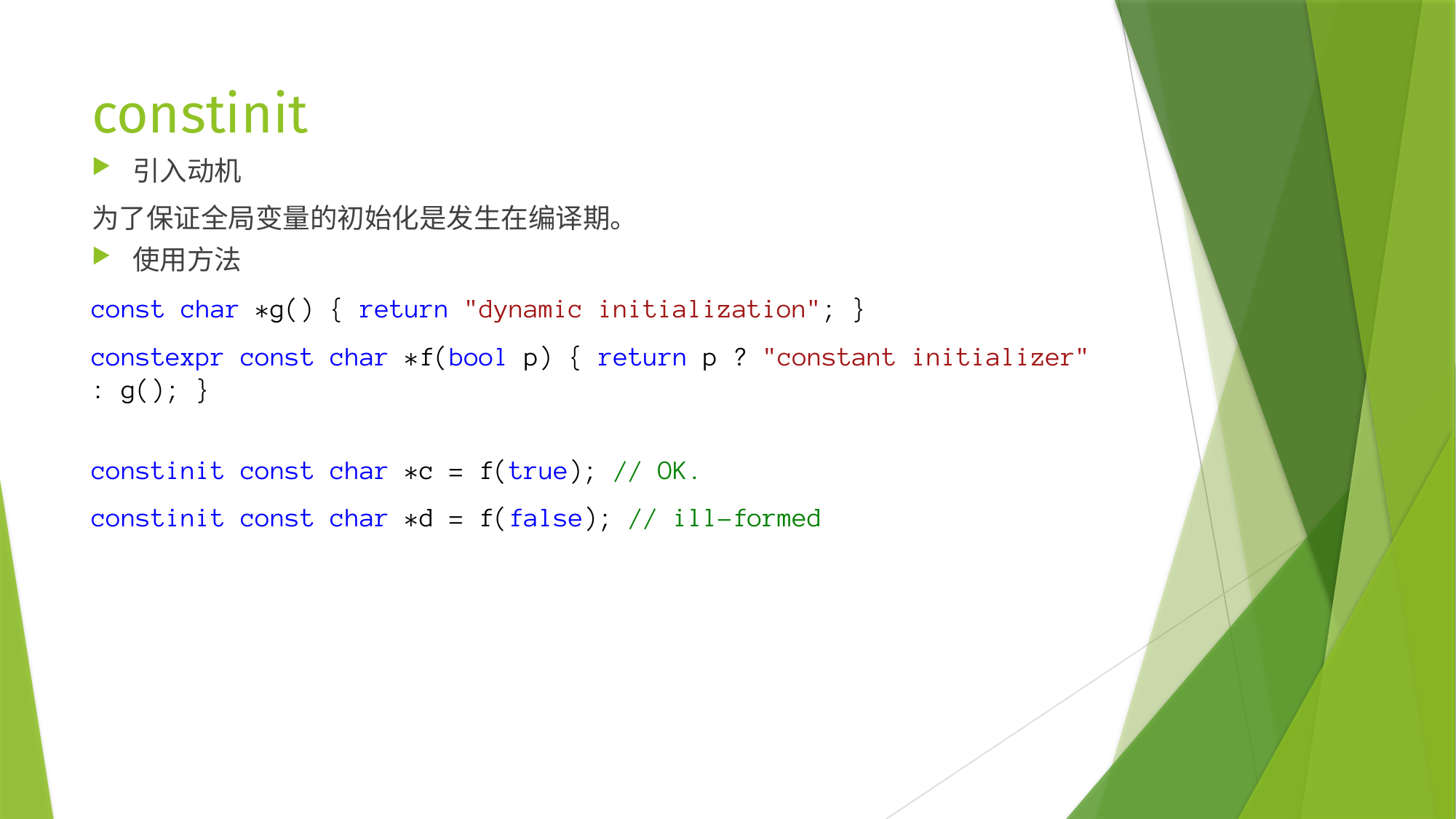

# constinit
引入动机
为了保证全局变量的初始化是发生在编译期。
使用方法
const char *g() { return "dynamic initialization"; }
constexpr const char *f(bool p) { return p ? "constant initializer" : g(); }
constinit const char *c = f(true); // OK.
constinit const char *d = f(false); // ill-formed